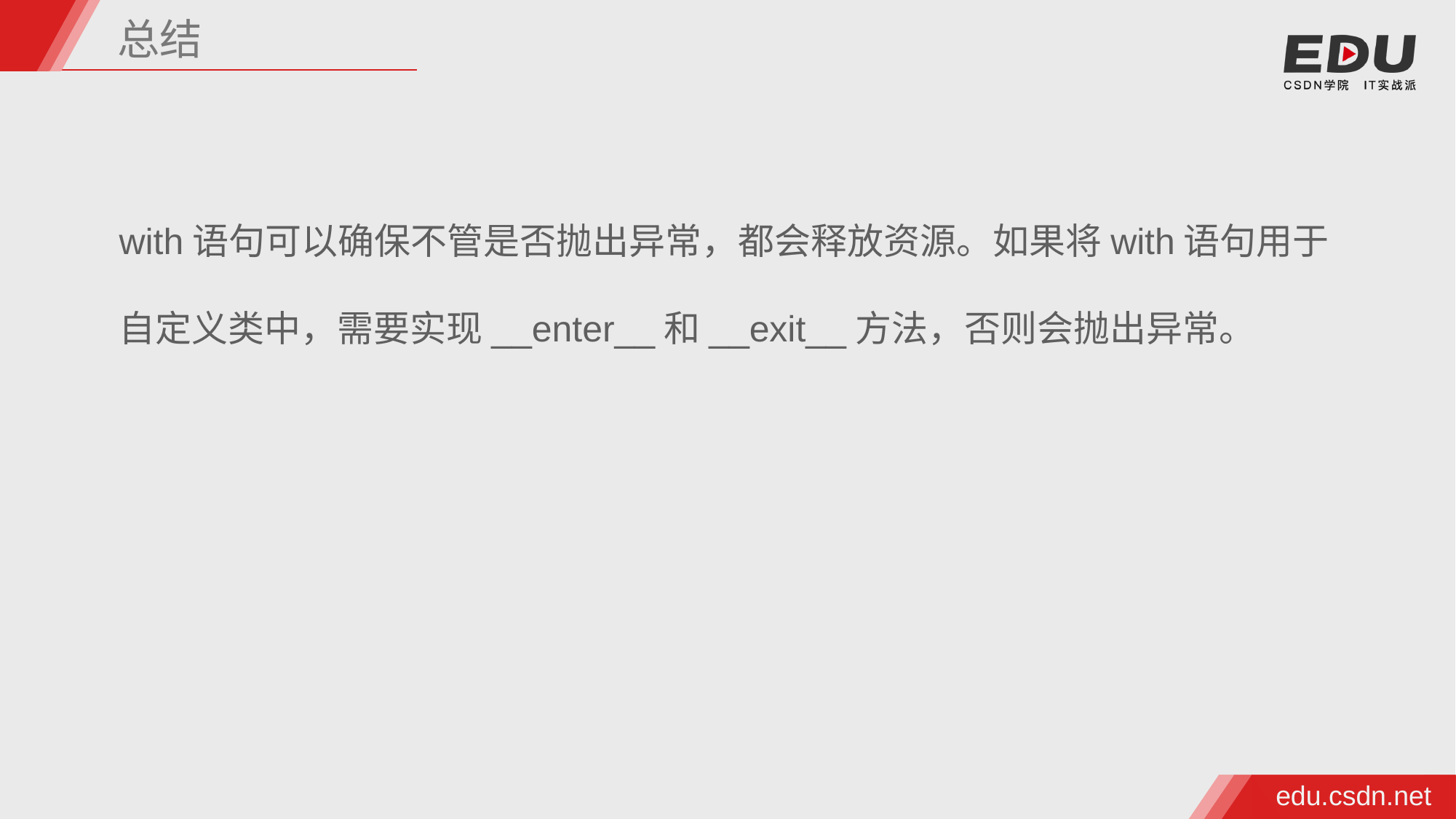

总结
with语句可以确保不管是否抛出异常，都会释放资源。如果将with语句用于
自定义类中，需要实现__enter__和__exit__方法，否则会抛出异常。
edu.csdn.net